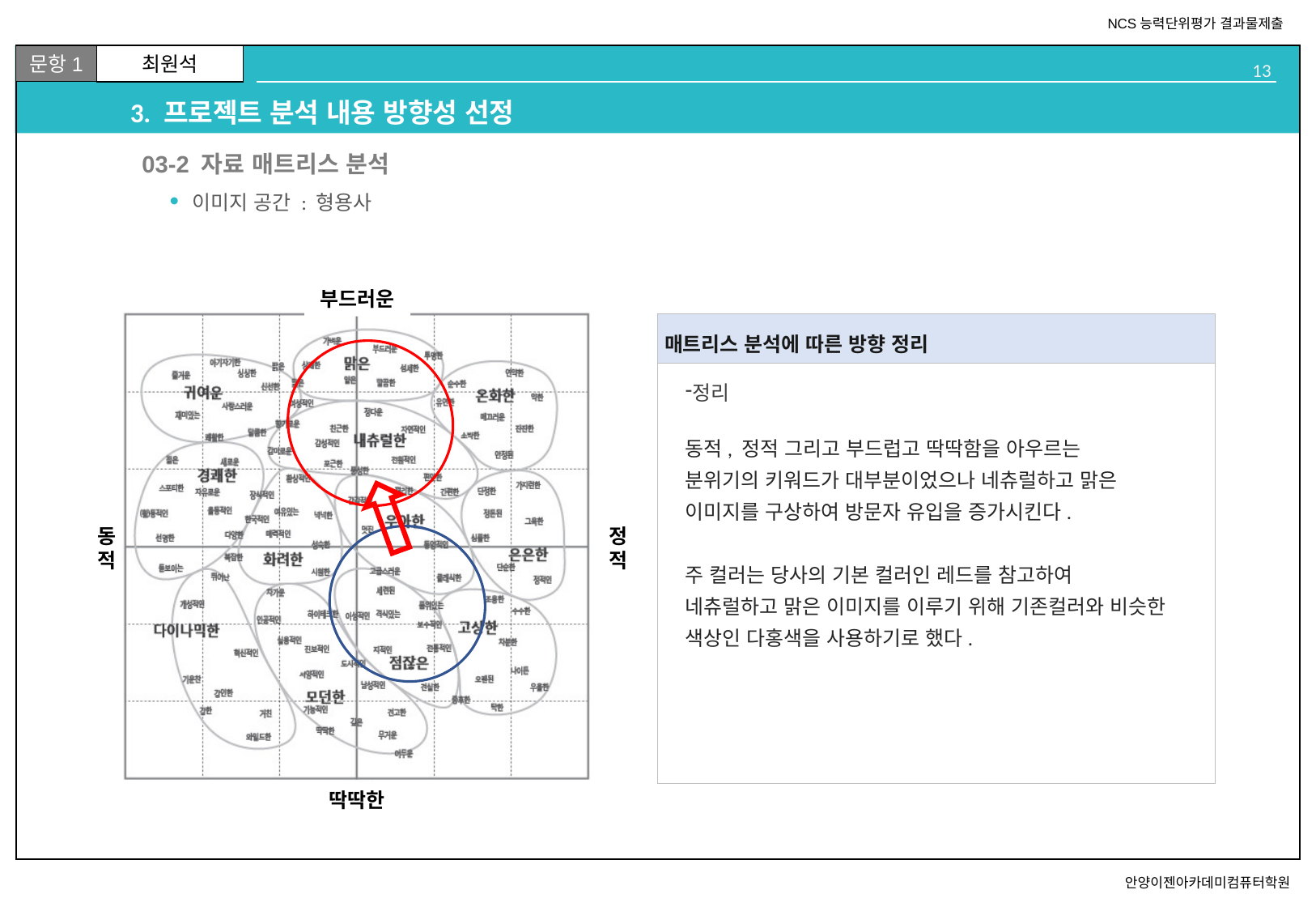

# 3. 프로젝트 분석 내용 방향성 선정
02
03-2 자료 매트리스 분석
이미지 공간 : 형용사

정리

동적, 정적 그리고 부드럽고 딱딱함을 아우르는
분위기의 키워드가 대부분이었으나 네츄럴하고 맑은 이미지를 구상하여 방문자 유입을 증가시킨다.

주 컬러는 당사의 기본 컬러인 레드를 참고하여
네츄럴하고 맑은 이미지를 이루기 위해 기존컬러와 비슷한 색상인 다홍색을 사용하기로 했다.